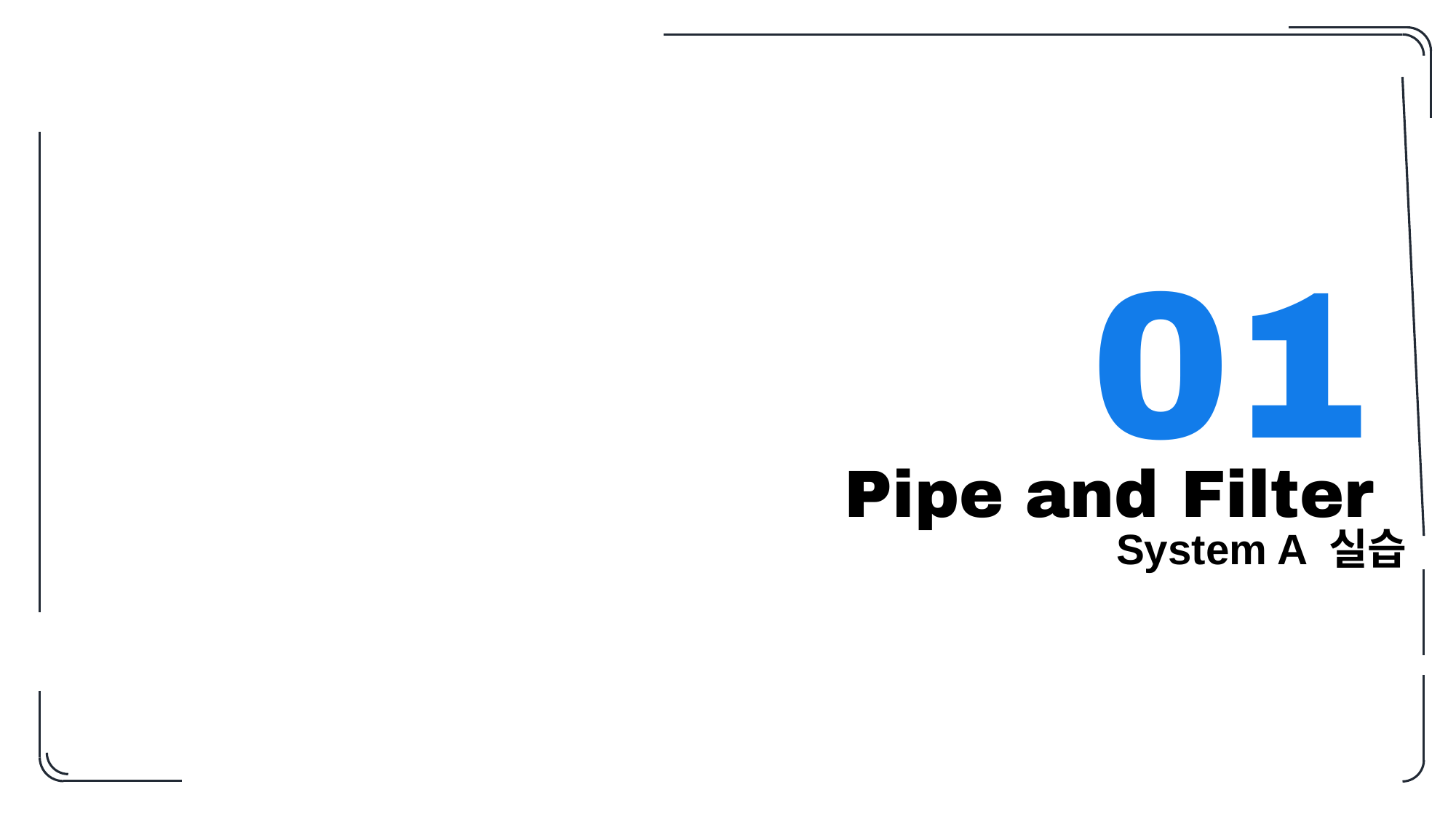

01
Pipe and Filter
System A 실습